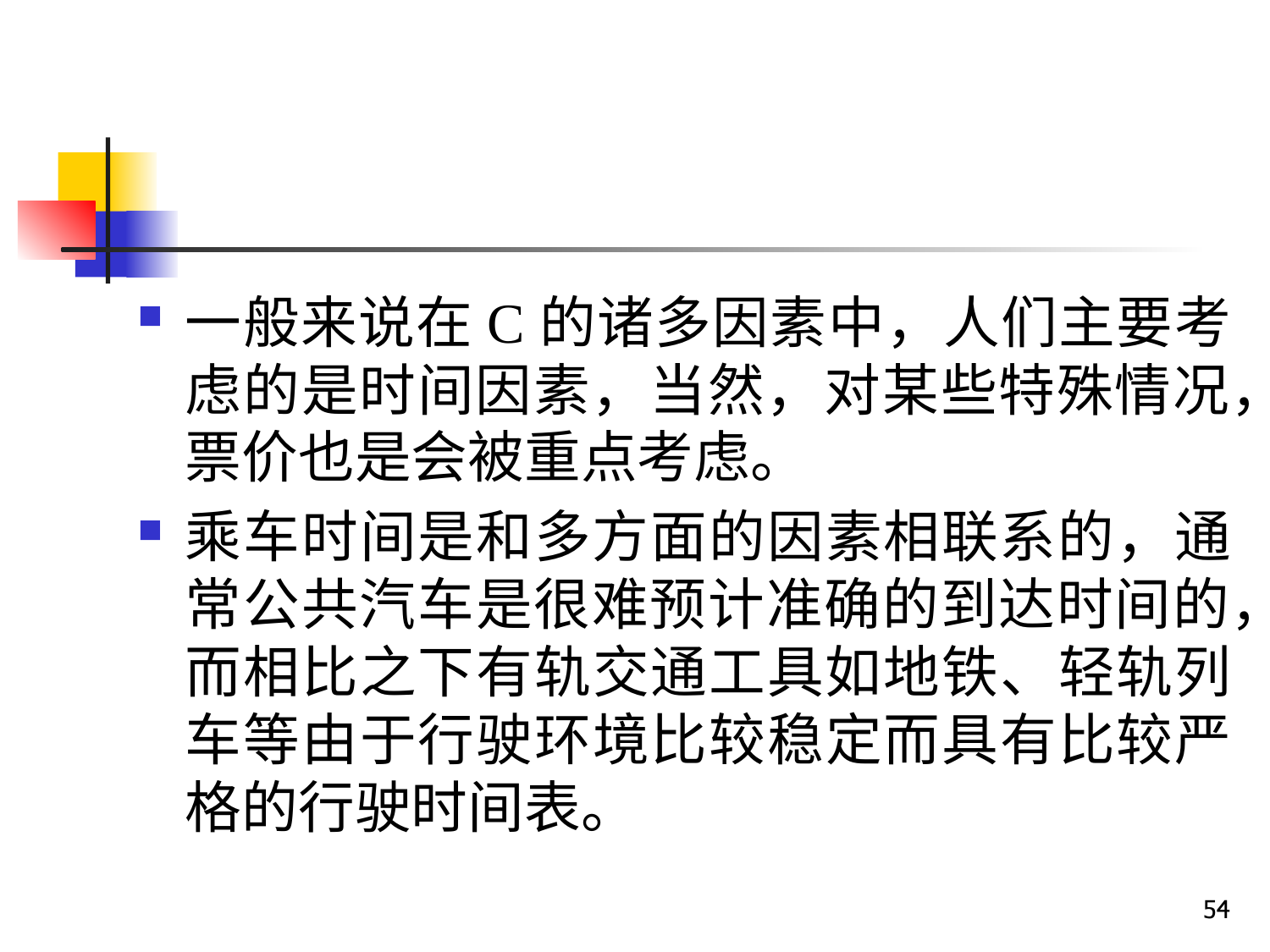

#
一般来说在C的诸多因素中，人们主要考虑的是时间因素，当然，对某些特殊情况，票价也是会被重点考虑。
乘车时间是和多方面的因素相联系的，通常公共汽车是很难预计准确的到达时间的，而相比之下有轨交通工具如地铁、轻轨列车等由于行驶环境比较稳定而具有比较严格的行驶时间表。
54